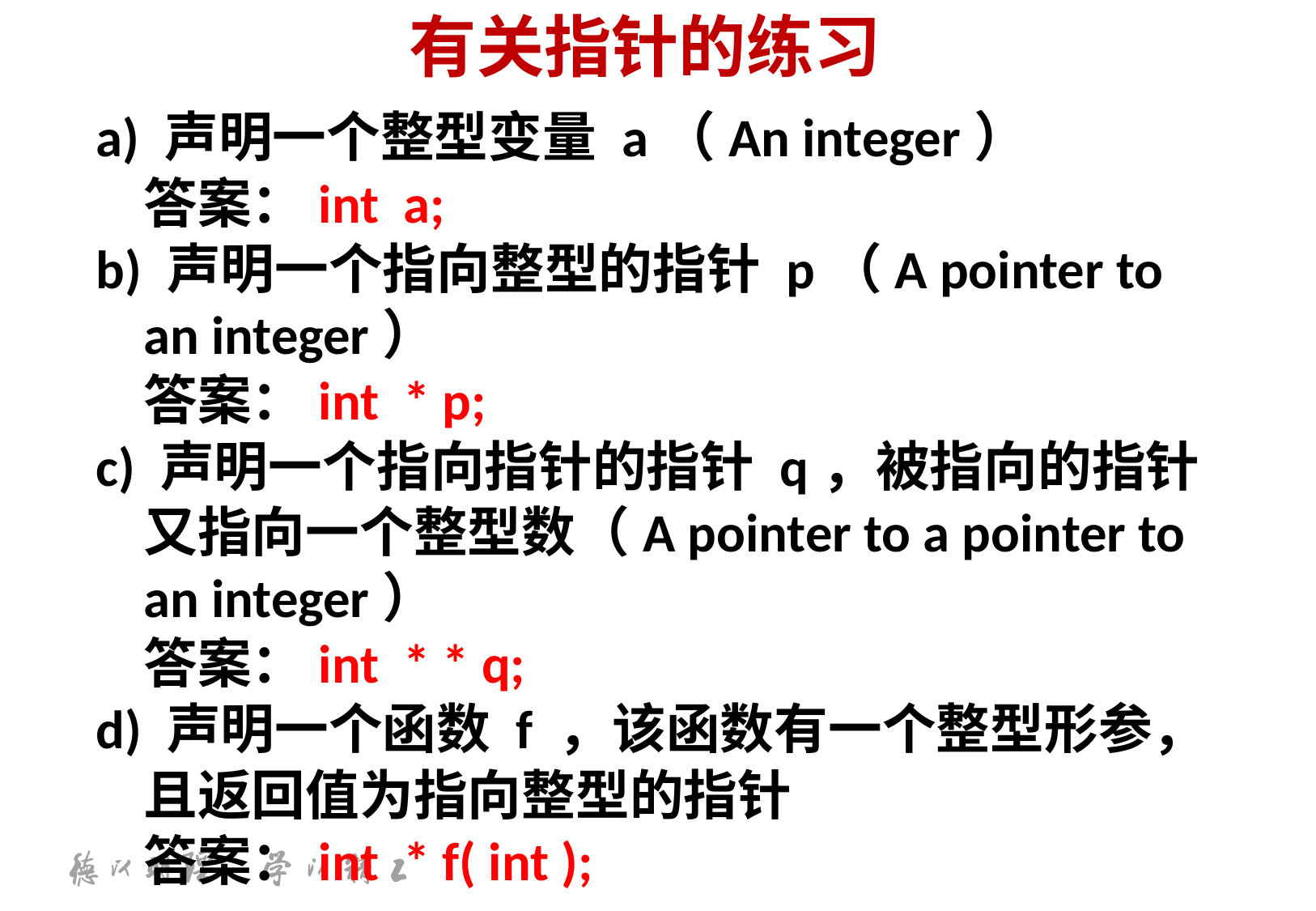

# 有关指针的练习
a) 声明一个整型变量 a（An integer）
	答案：int  a;
b) 声明一个指向整型的指针 p（A pointer to an integer）
	答案：int  * p;
c) 声明一个指向指针的指针 q，被指向的指针又指向一个整型数（A pointer to a pointer to an integer）
	答案：int  * * q;
d) 声明一个函数 f ，该函数有一个整型形参，且返回值为指向整型的指针
	答案：int  * f( int );
97